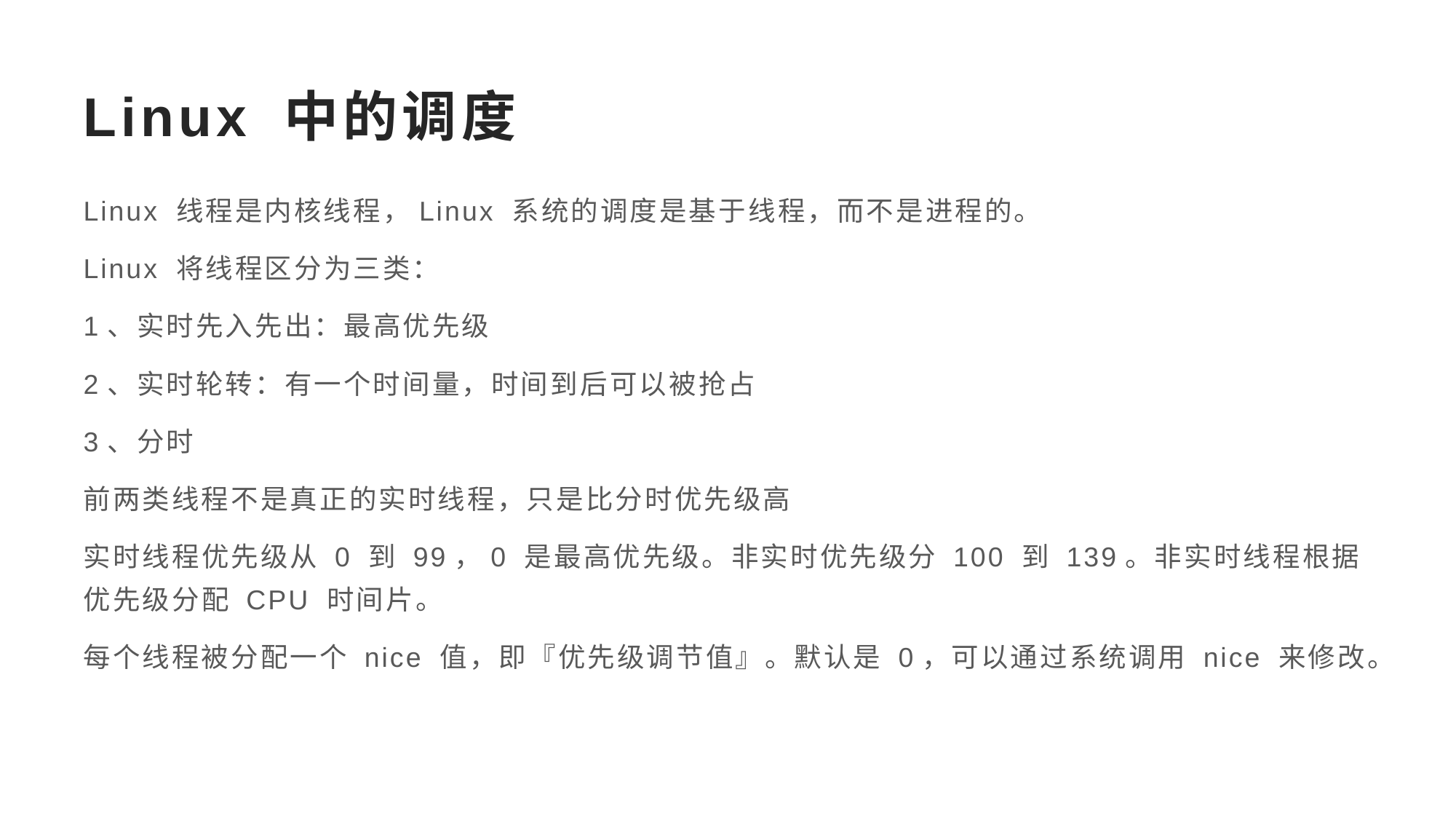

# Linux 中的调度
Linux 线程是内核线程，Linux 系统的调度是基于线程，而不是进程的。
Linux 将线程区分为三类：
1、实时先入先出：最高优先级
2、实时轮转：有一个时间量，时间到后可以被抢占
3、分时
前两类线程不是真正的实时线程，只是比分时优先级高
实时线程优先级从 0 到 99，0 是最高优先级。非实时优先级分 100 到 139。非实时线程根据优先级分配 CPU 时间片。
每个线程被分配一个 nice 值，即『优先级调节值』。默认是 0，可以通过系统调用 nice 来修改。